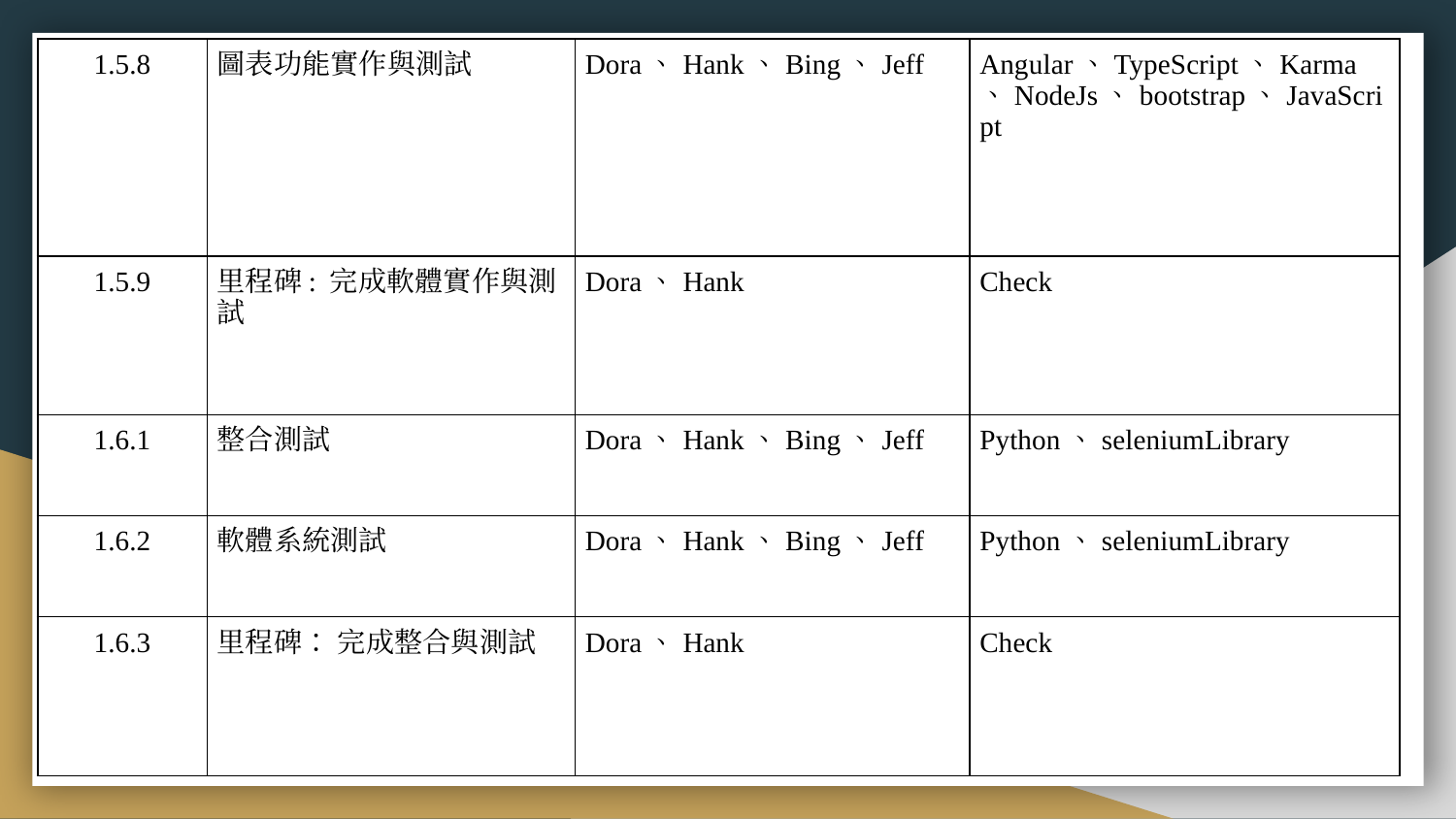

| 1.5.8 | 圖表功能實作與測試 | Dora、Hank、Bing、Jeff | Angular、TypeScript、Karma、NodeJs、bootstrap、JavaScript |
| --- | --- | --- | --- |
| 1.5.9 | 里程碑: 完成軟體實作與測試 | Dora、Hank | Check |
| 1.6.1 | 整合測試 | Dora、Hank、Bing、Jeff | Python、seleniumLibrary |
| 1.6.2 | 軟體系統測試 | Dora、Hank、Bing、Jeff | Python、seleniumLibrary |
| 1.6.3 | 里程碑： 完成整合與測試 | Dora、Hank | Check |